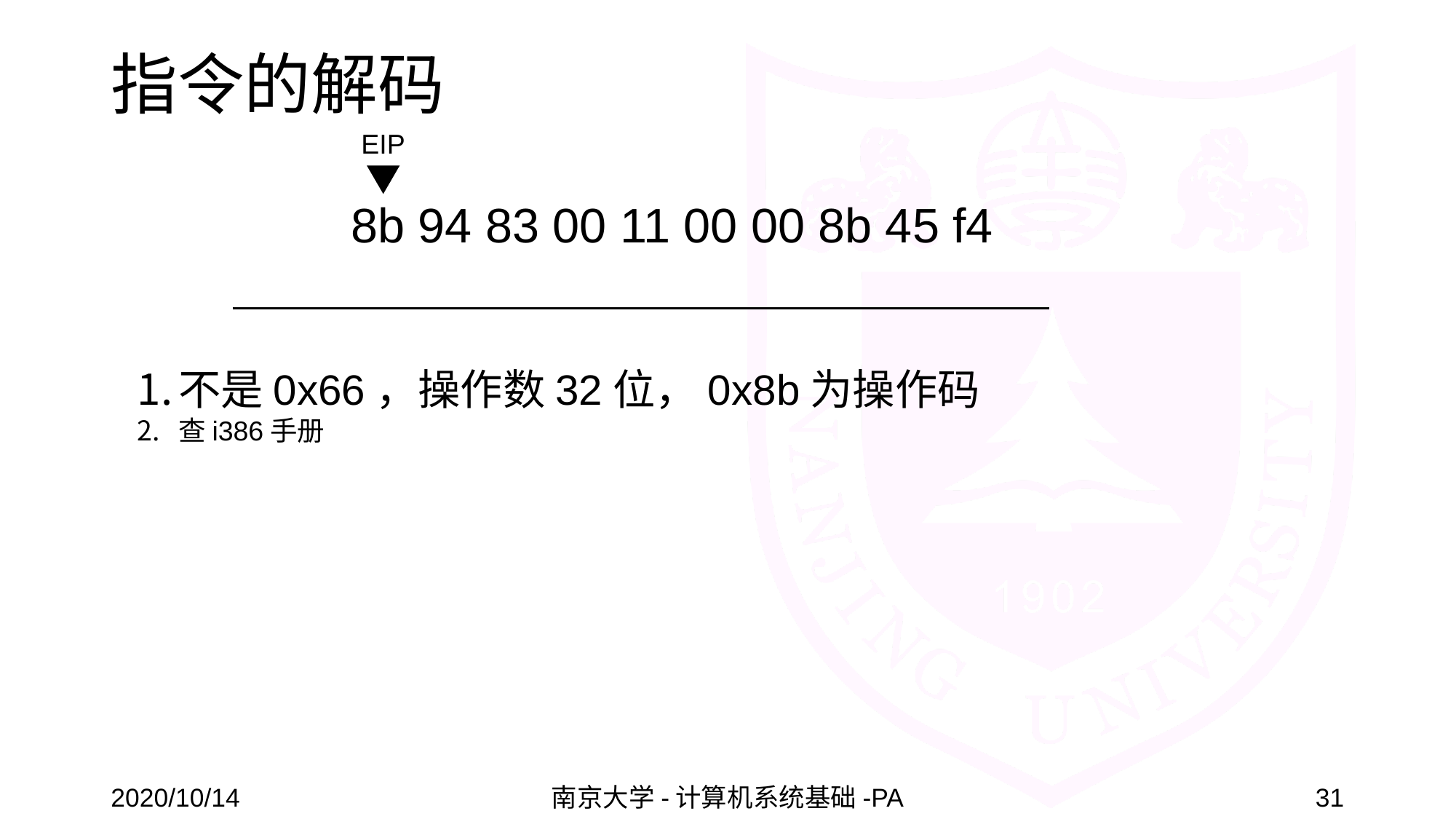

# 指令的解码
EIP

8b 94 83 00 11 00 00 8b 45 f4
不是0x66，操作数32位，0x8b为操作码
查i386手册
2020/10/14
南京大学-计算机系统基础-PA
31